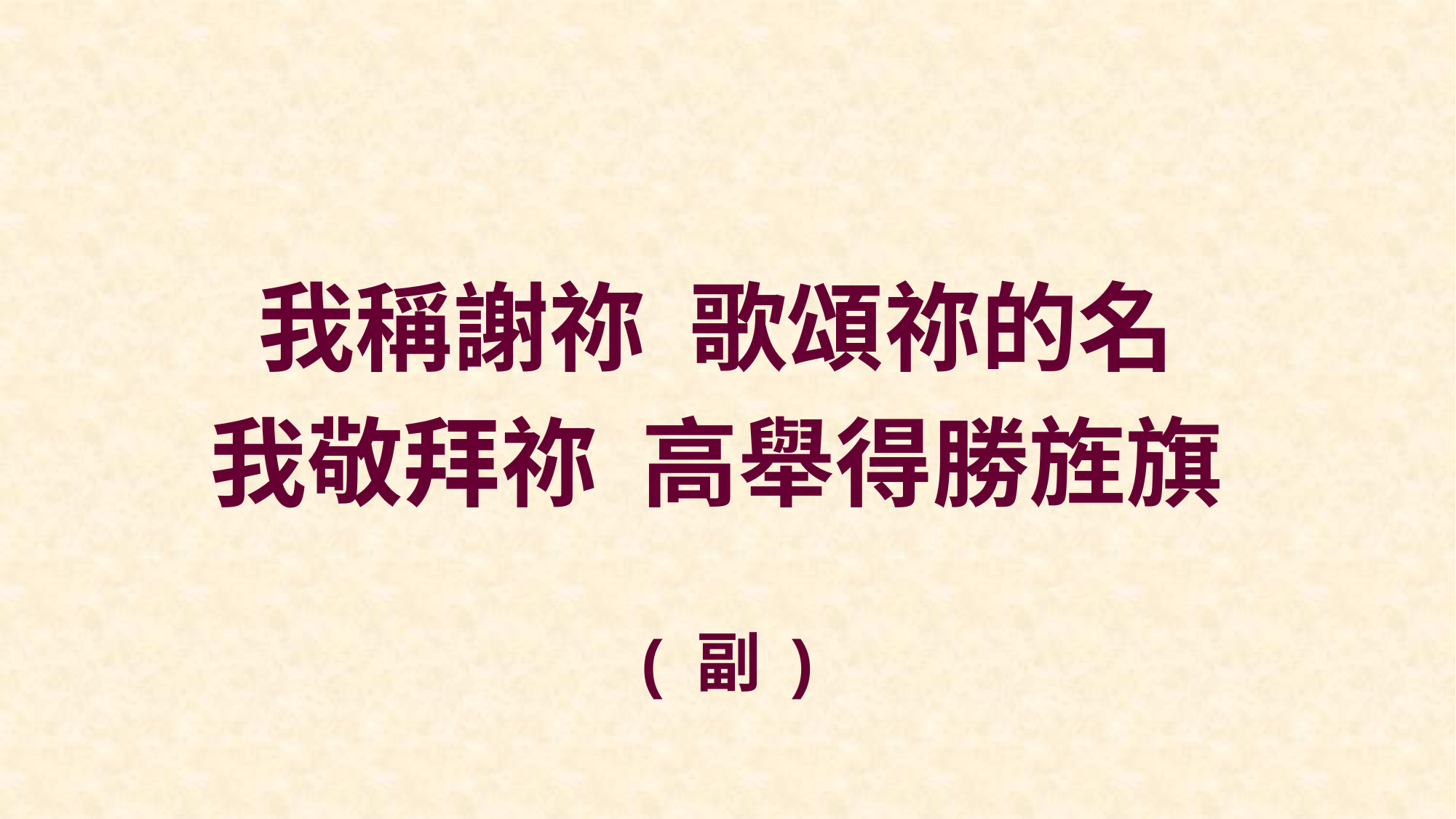

我稱謝祢  歌頌祢的名
我敬拜祢  高舉得勝旌旗
( 副 )